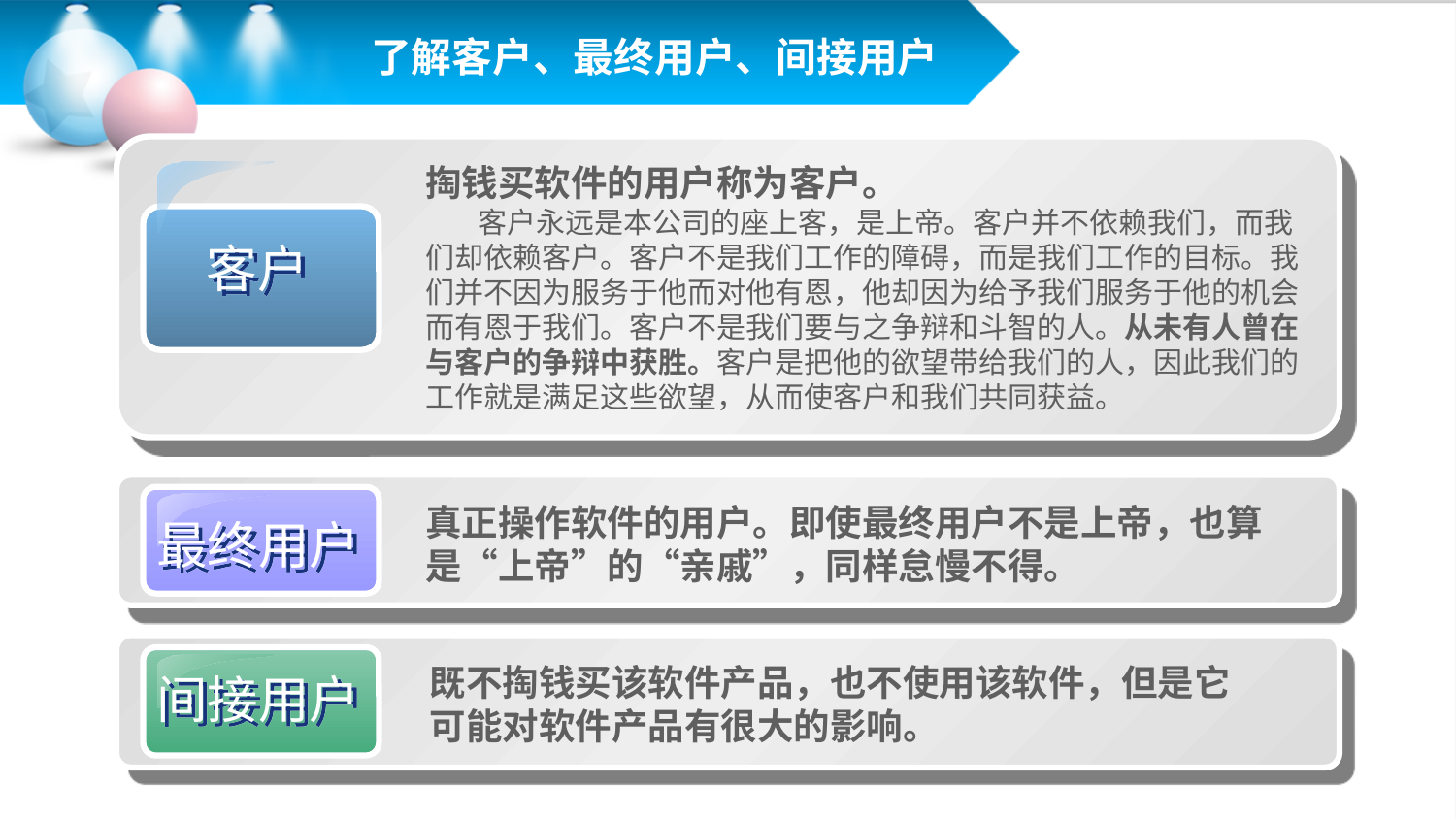

了解客户、最终用户、间接用户

掏钱买软件的用户称为客户。
       客户永远是本公司的座上客，是上帝。客户并不依赖我们，而我们却依赖客户。客户不是我们工作的障碍，而是我们工作的目标。我们并不因为服务于他而对他有恩，他却因为给予我们服务于他的机会而有恩于我们。客户不是我们要与之争辩和斗智的人。从未有人曾在与客户的争辩中获胜。客户是把他的欲望带给我们的人，因此我们的工作就是满足这些欲望，从而使客户和我们共同获益。

客户

最终用户
真正操作软件的用户。即使最终用户不是上帝，也算是“上帝”的“亲戚”，同样怠慢不得。

间接用户
既不掏钱买该软件产品，也不使用该软件，但是它可能对软件产品有很大的影响。